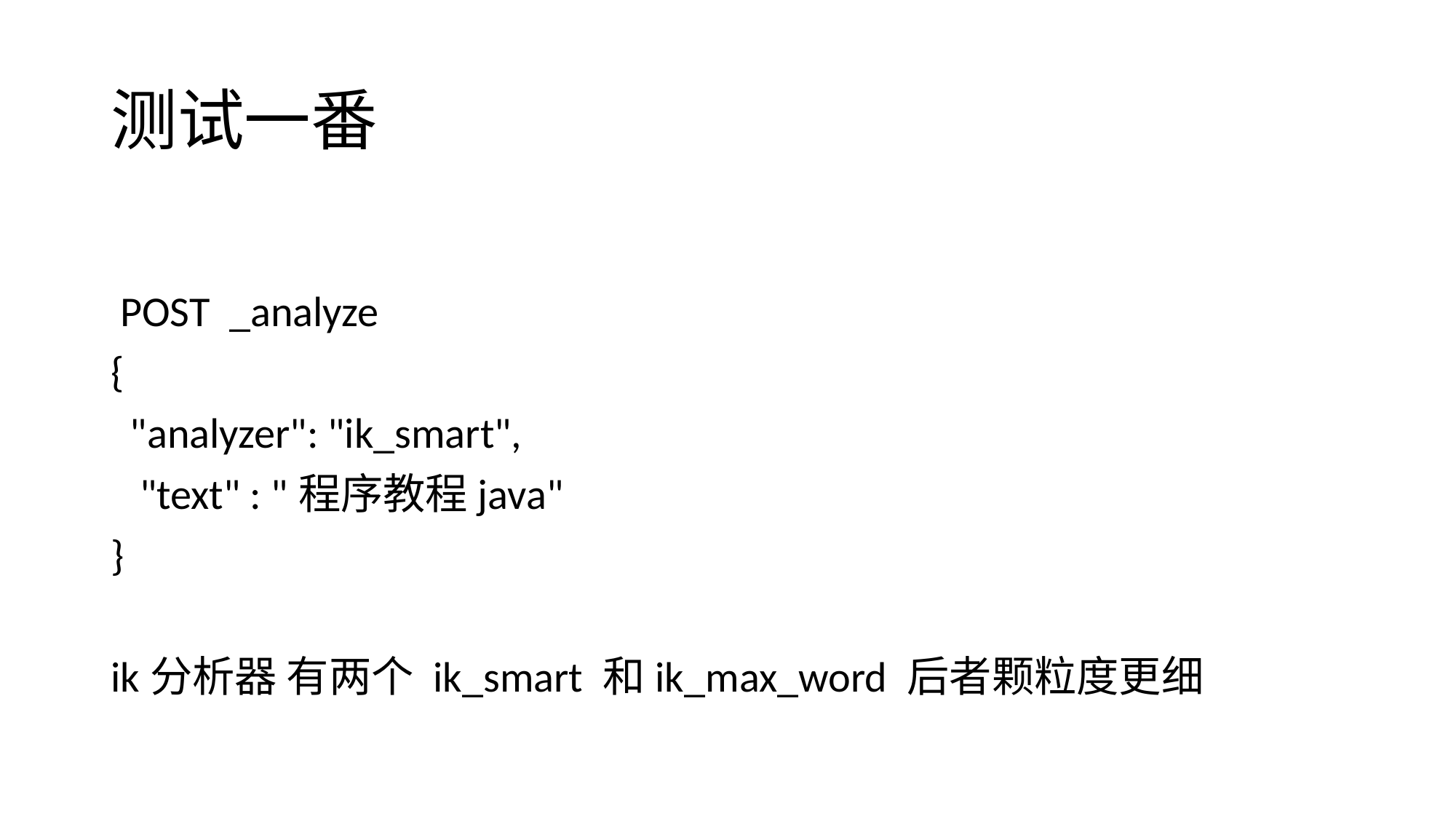

# 测试一番

 POST  _analyze
{
  "analyzer": "ik_smart",
   "text" : "程序教程java"
}

ik分析器 有两个 ik_smart 和ik_max_word 后者颗粒度更细